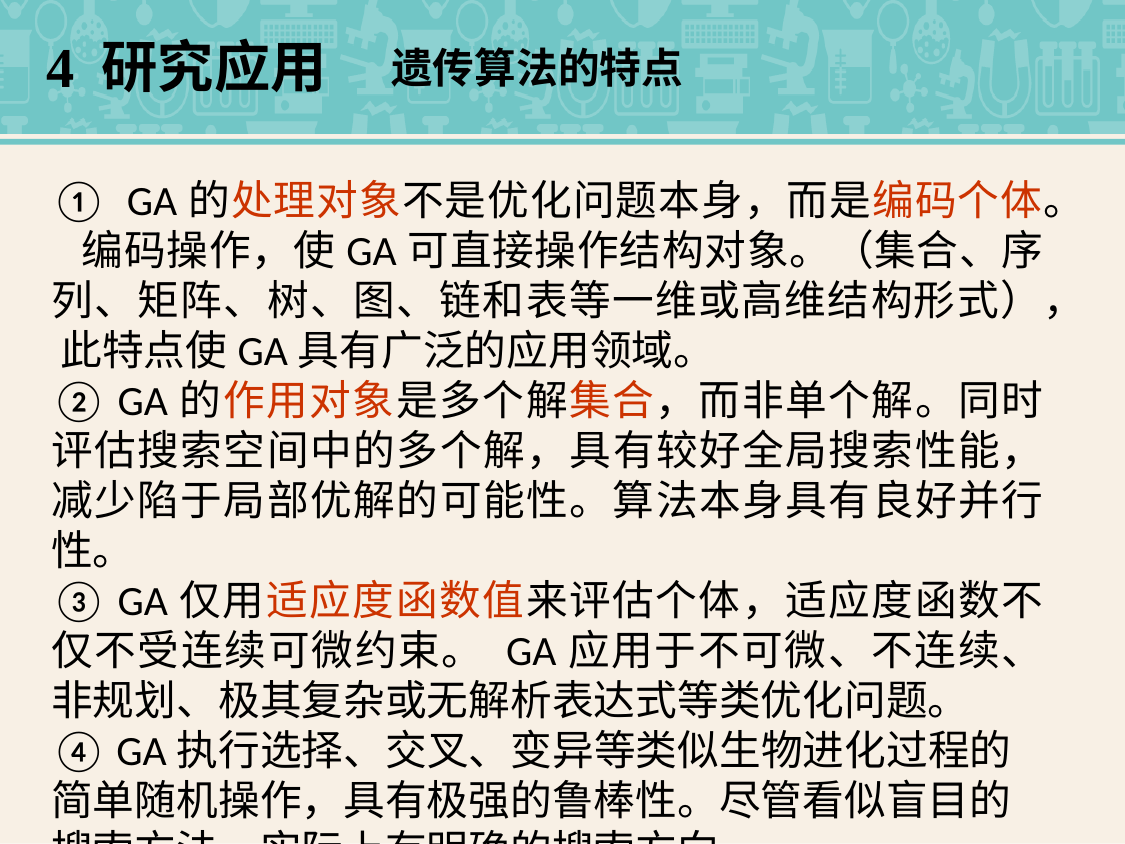

4 研究应用
遗传算法的特点
①  GA的处理对象不是优化问题本身，而是编码个体。   编码操作，使GA可直接操作结构对象。（集合、序列、矩阵、树、图、链和表等一维或高维结构形式）， 此特点使GA具有广泛的应用领域。
② GA的作用对象是多个解集合，而非单个解。同时评估搜索空间中的多个解，具有较好全局搜索性能，减少陷于局部优解的可能性。算法本身具有良好并行性。
③ GA仅用适应度函数值来评估个体，适应度函数不仅不受连续可微约束。 GA应用于不可微、不连续、非规划、极其复杂或无解析表达式等类优化问题。
④ GA执行选择、交叉、变异等类似生物进化过程的简单随机操作，具有极强的鲁棒性。尽管看似盲目的搜索方法，实际上有明确的搜索方向。